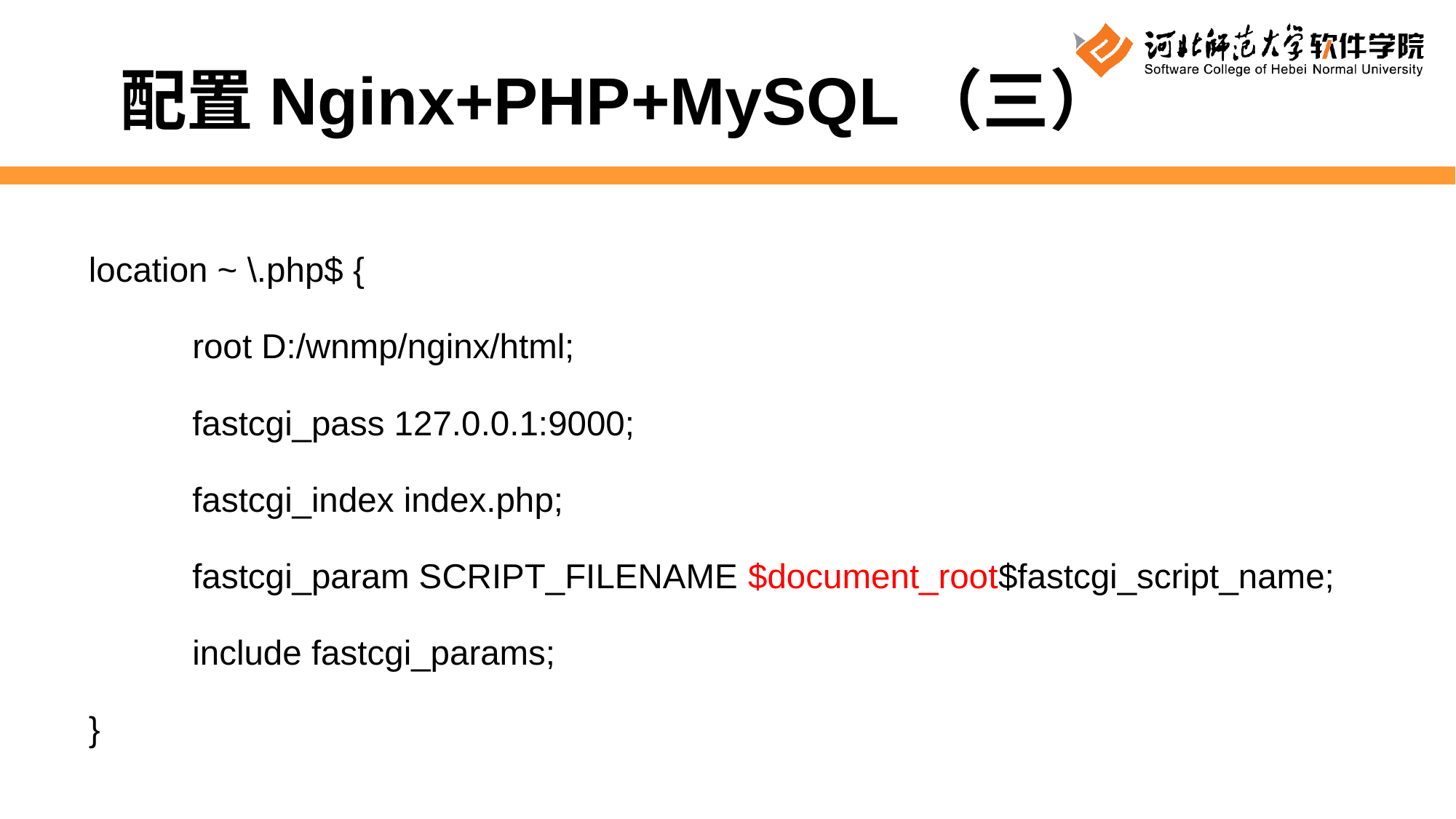

配置Nginx+PHP+MySQL（三）
location ~ \.php$ {
	root D:/wnmp/nginx/html;
	fastcgi_pass 127.0.0.1:9000;
	fastcgi_index index.php;
	fastcgi_param SCRIPT_FILENAME $document_root$fastcgi_script_name;
	include fastcgi_params;
}